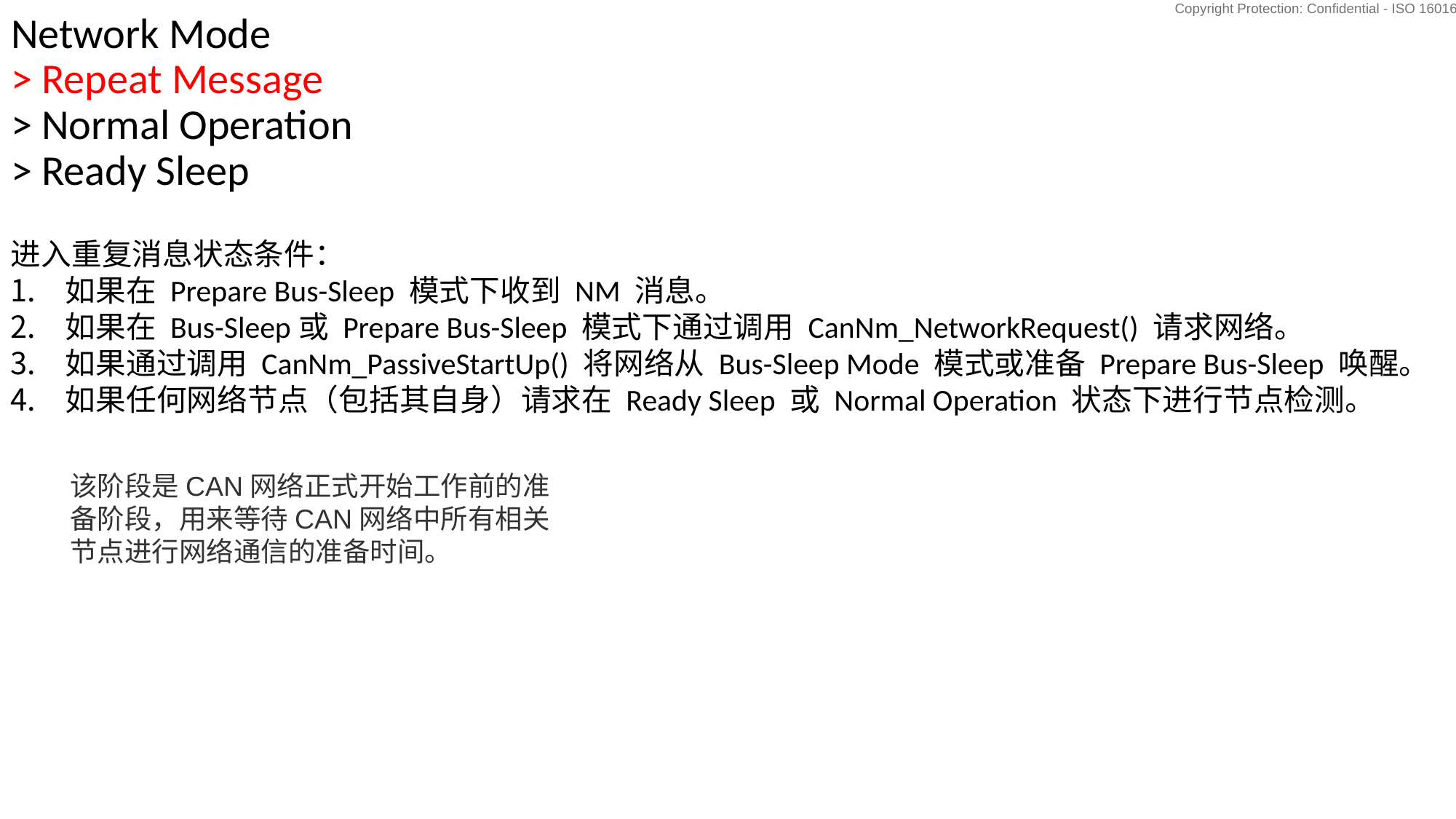

# Network Mode > Repeat Message > Normal Operation > Ready Sleep
进入重复消息状态条件：
如果在 Prepare Bus-Sleep 模式下收到 NM 消息。
如果在 Bus-Sleep或 Prepare Bus-Sleep 模式下通过调用 CanNm_NetworkRequest() 请求网络。
如果通过调用 CanNm_PassiveStartUp() 将网络从 Bus-Sleep Mode 模式或准备 Prepare Bus-Sleep 唤醒。
如果任何网络节点（包括其自身）请求在 Ready Sleep 或 Normal Operation 状态下进行节点检测。
该阶段是CAN网络正式开始工作前的准备阶段，用来等待CAN网络中所有相关节点进行网络通信的准备时间。